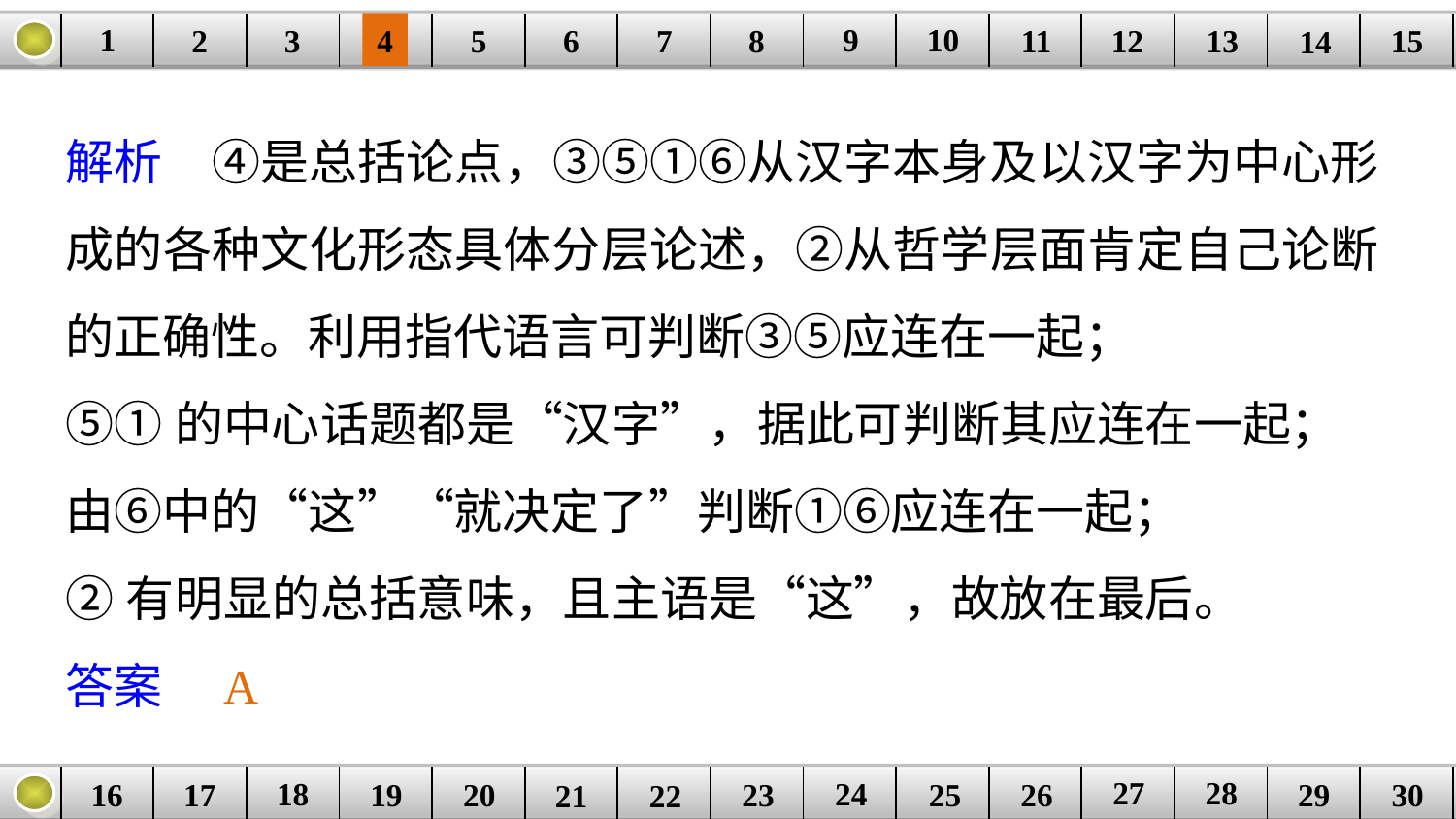

9
10
1
3
4
5
6
8
11
2
12
15
|  |  |  |  |  |  |  |  |  |  |  |  |  |  |  |
| --- | --- | --- | --- | --- | --- | --- | --- | --- | --- | --- | --- | --- | --- | --- |
7
13
14

解析　④是总括论点，③⑤①⑥从汉字本身及以汉字为中心形成的各种文化形态具体分层论述，②从哲学层面肯定自己论断的正确性。利用指代语言可判断③⑤应连在一起；
⑤①的中心话题都是“汉字”，据此可判断其应连在一起；
由⑥中的“这”“就决定了”判断①⑥应连在一起；
②有明显的总括意味，且主语是“这”，故放在最后。
答案　A

27
28
18
24
16
25
26
30
|  |  |  |  |  |  |  |  |  |  |  |  |  |  |  |
| --- | --- | --- | --- | --- | --- | --- | --- | --- | --- | --- | --- | --- | --- | --- |
23
17
19
20
29
21
22